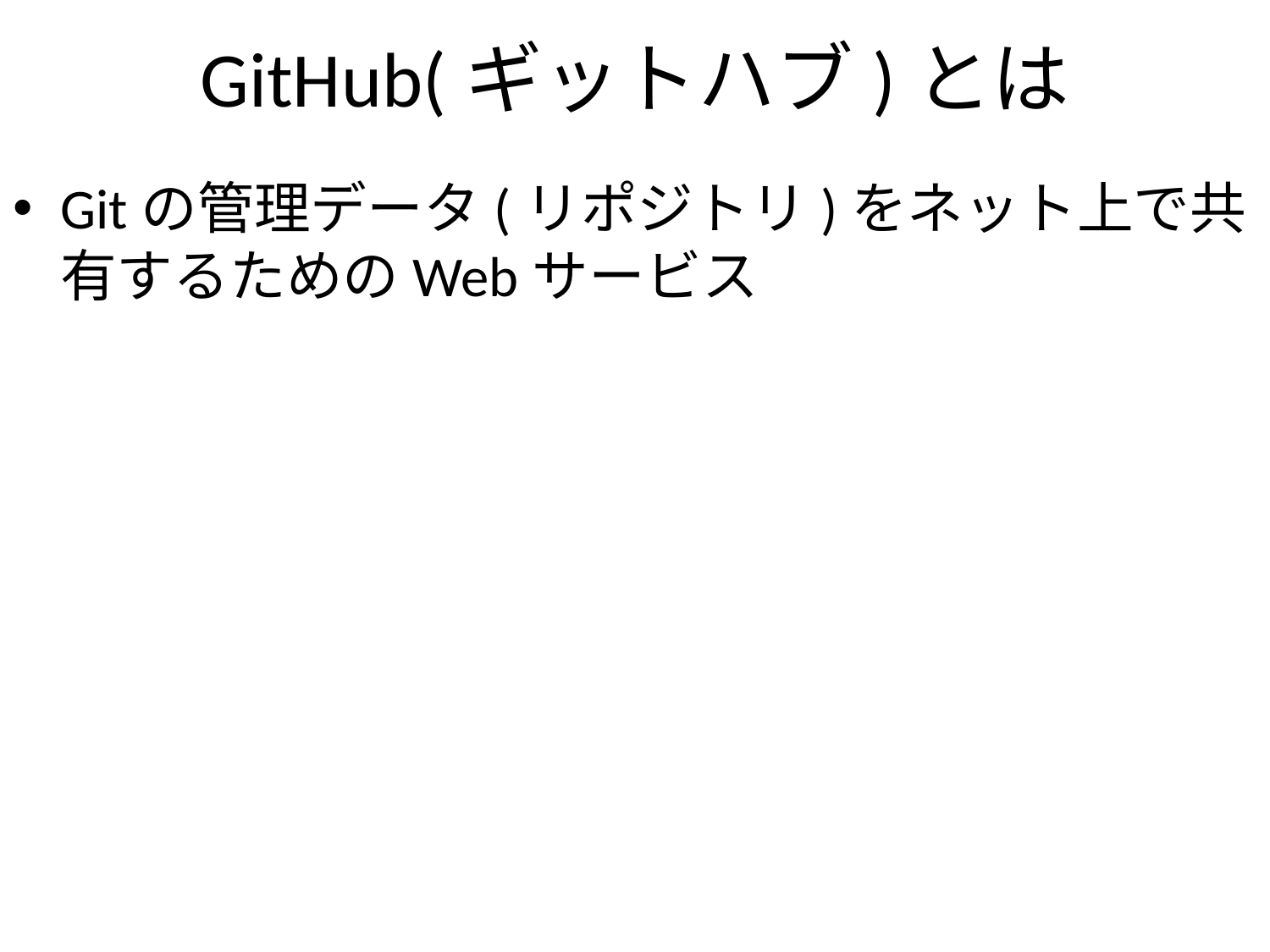

# GitHub(ギットハブ)とは
Gitの管理データ(リポジトリ)をネット上で共有するためのWebサービス